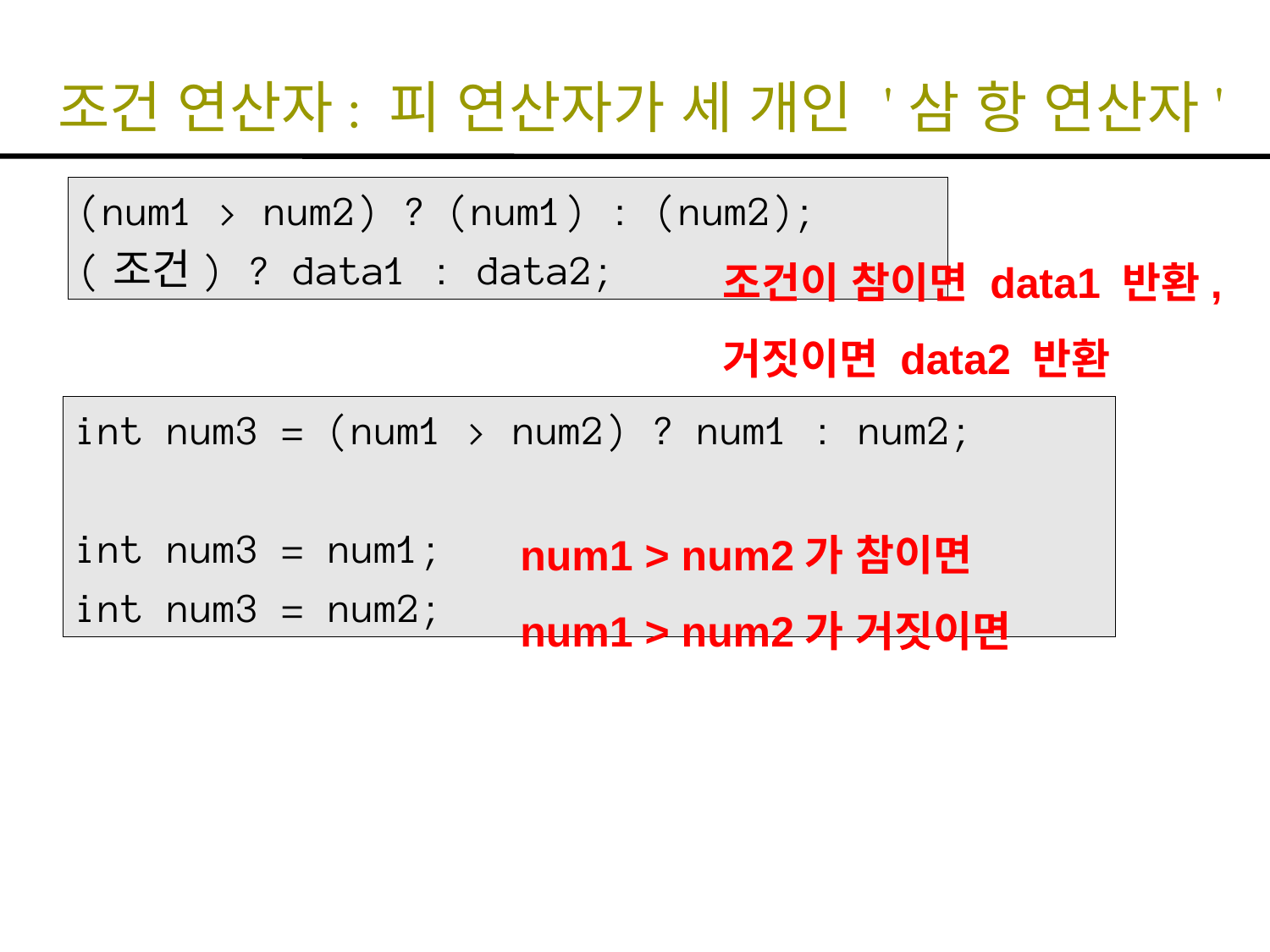

# 조건 연산자: 피 연산자가 세 개인 '삼 항 연산자'

(num1 > num2) ? (num1) : (num2);
(조건) ? data1 : data2;
조건이 참이면 data1 반환, 거짓이면 data2 반환
int num3 = (num1 > num2) ? num1 : num2;

int num3 = num1;
int num3 = num2;
num1 > num2가 참이면
num1 > num2가 거짓이면